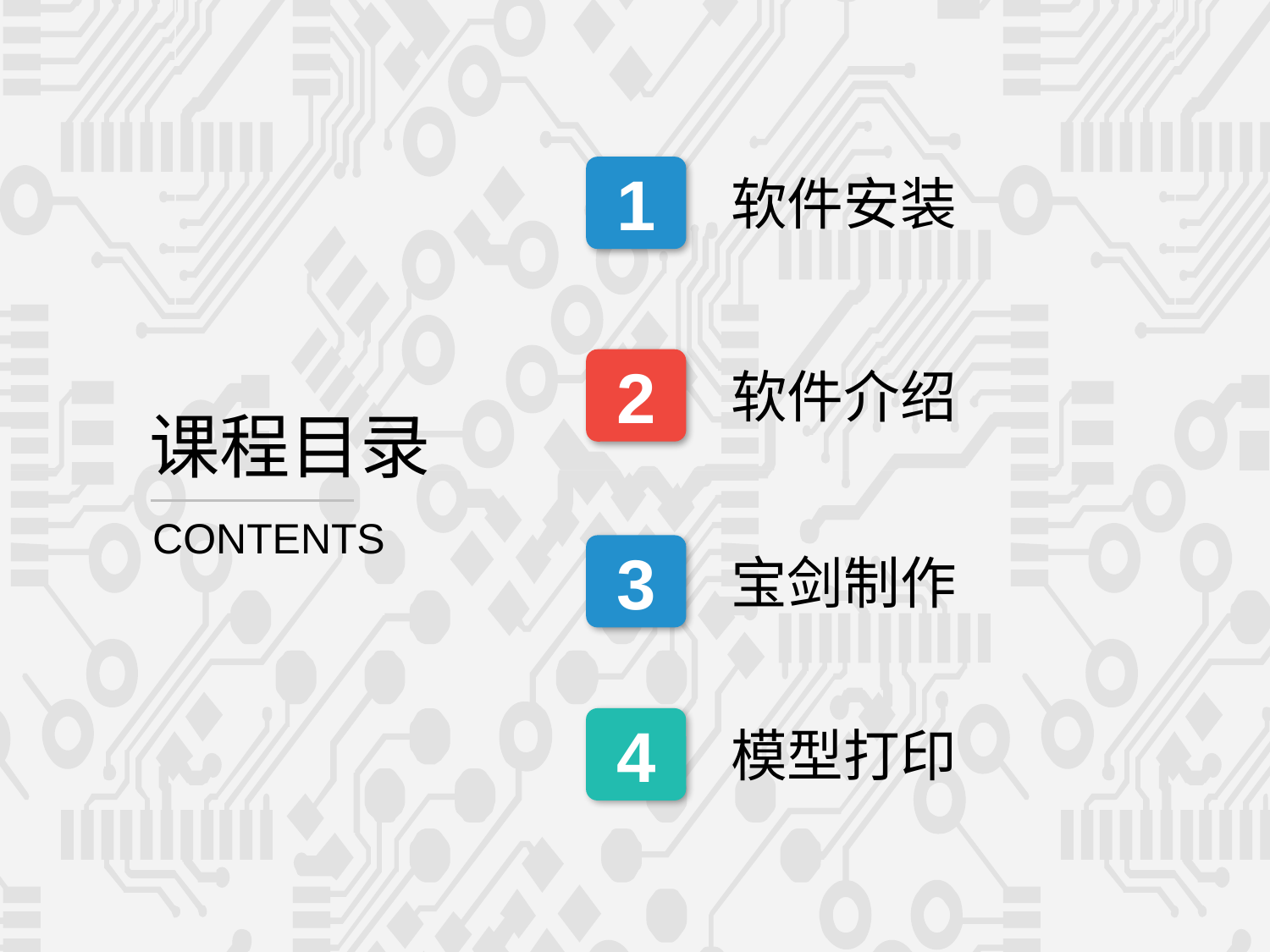

1
软件安装
2
软件介绍
课程目录
CONTENTS
3
宝剑制作
4
模型打印